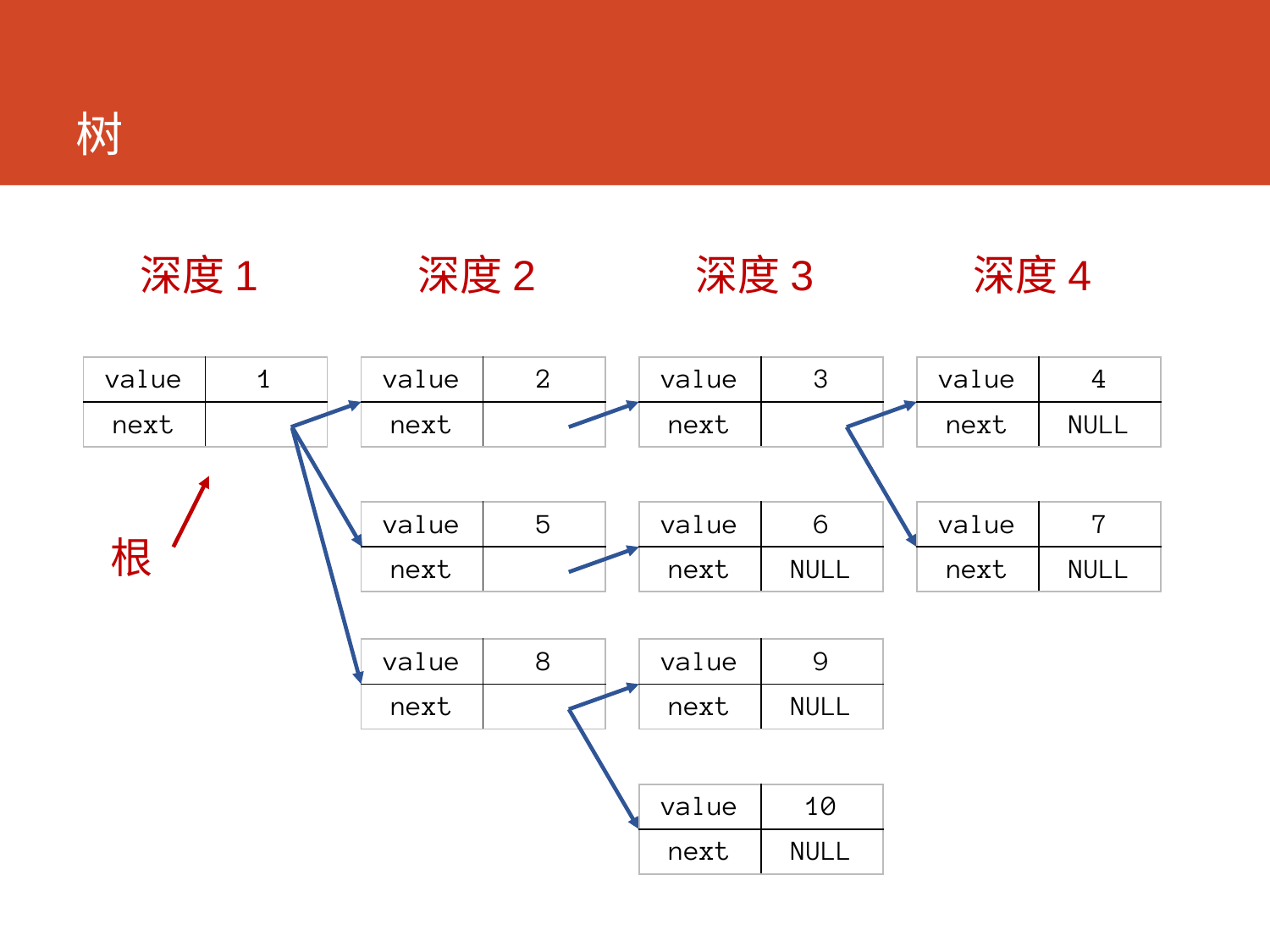

# 树
深度1
深度2
深度3
深度4
| value | 1 |
| --- | --- |
| next |  |
| value | 2 |
| --- | --- |
| next |  |
| value | 3 |
| --- | --- |
| next |  |
| value | 4 |
| --- | --- |
| next | NULL |
| value | 5 |
| --- | --- |
| next |  |
| value | 6 |
| --- | --- |
| next | NULL |
| value | 7 |
| --- | --- |
| next | NULL |
根
| value | 8 |
| --- | --- |
| next |  |
| value | 9 |
| --- | --- |
| next | NULL |
| value | 10 |
| --- | --- |
| next | NULL |